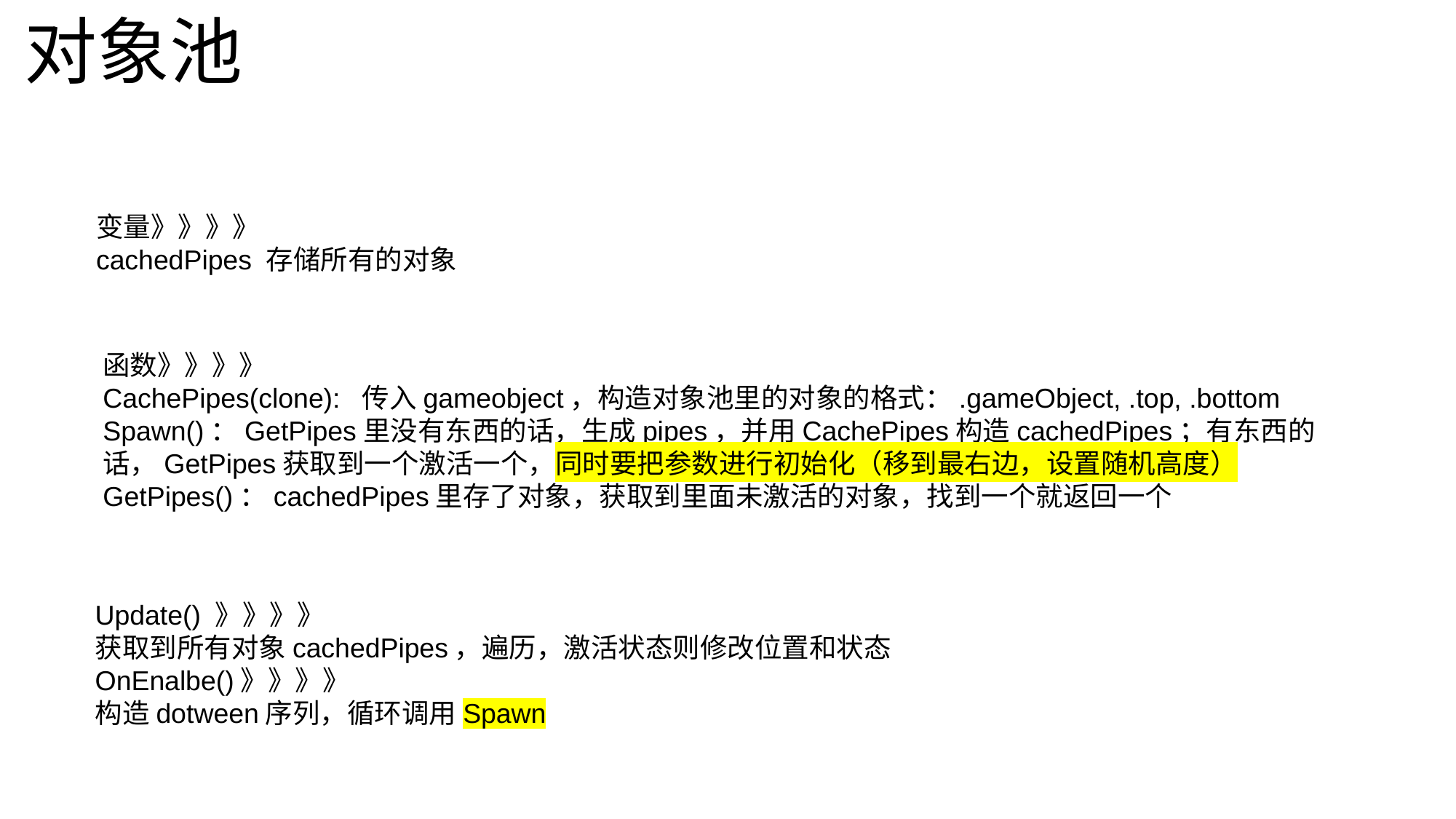

对象池
变量》》》》
cachedPipes 存储所有的对象
函数》》》》
CachePipes(clone):  传入gameobject，构造对象池里的对象的格式：.gameObject, .top, .bottom
Spawn()：GetPipes里没有东西的话，生成pipes，并用CachePipes构造cachedPipes；有东西的话，GetPipes获取到一个激活一个，同时要把参数进行初始化（移到最右边，设置随机高度）
GetPipes()：cachedPipes里存了对象，获取到里面未激活的对象，找到一个就返回一个
Update() 》》》》
获取到所有对象cachedPipes，遍历，激活状态则修改位置和状态
OnEnalbe()》》》》
构造dotween序列，循环调用Spawn